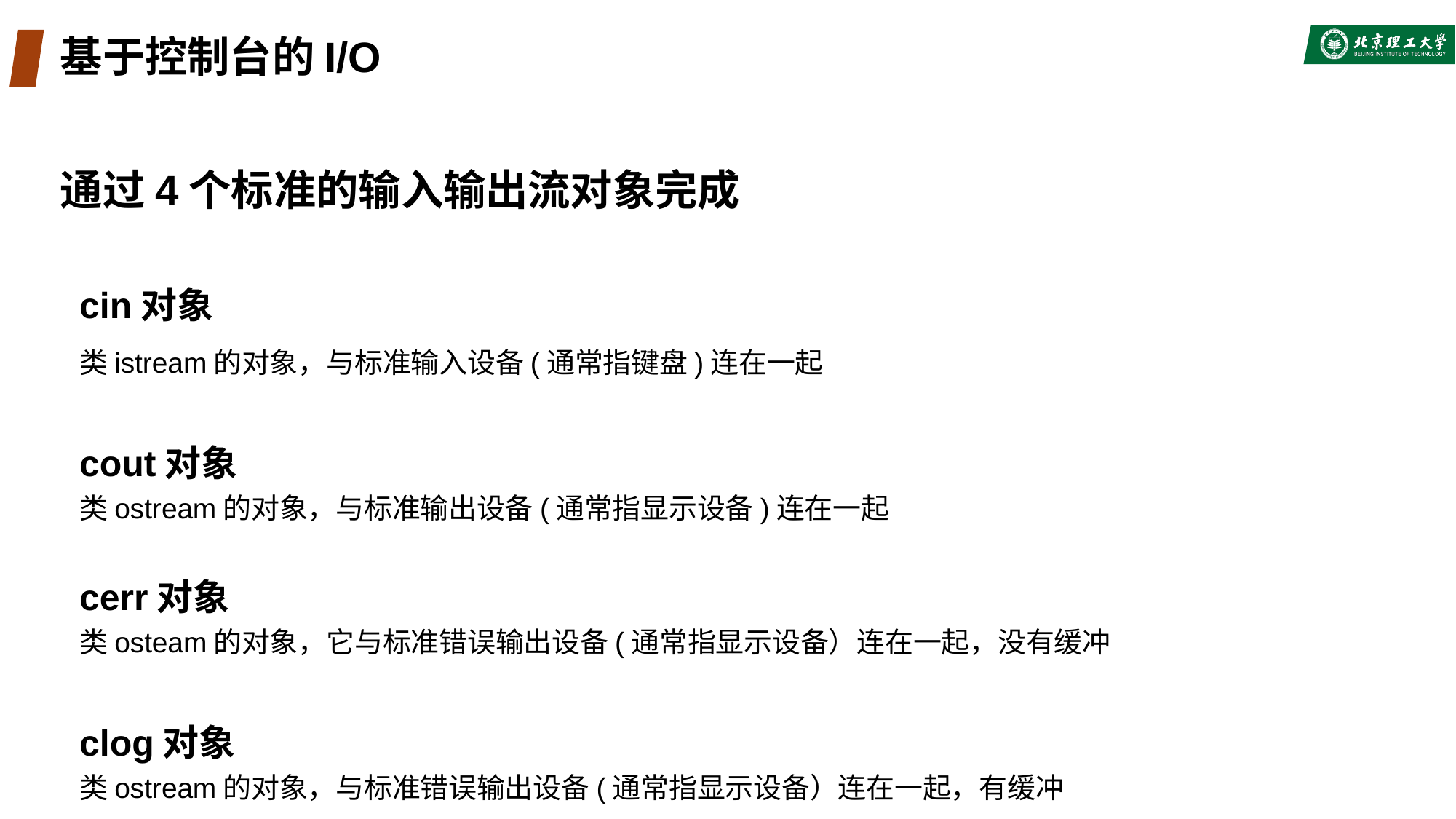

# 基于控制台的I/O
通过4个标准的输入输出流对象完成

cin对象
类istream的对象，与标准输入设备(通常指键盘)连在一起

cout对象
类ostream的对象，与标准输出设备(通常指显示设备)连在一起

cerr对象
类osteam的对象，它与标准错误输出设备(通常指显示设备）连在一起，没有缓冲

clog对象
类ostream的对象，与标准错误输出设备(通常指显示设备）连在一起，有缓冲